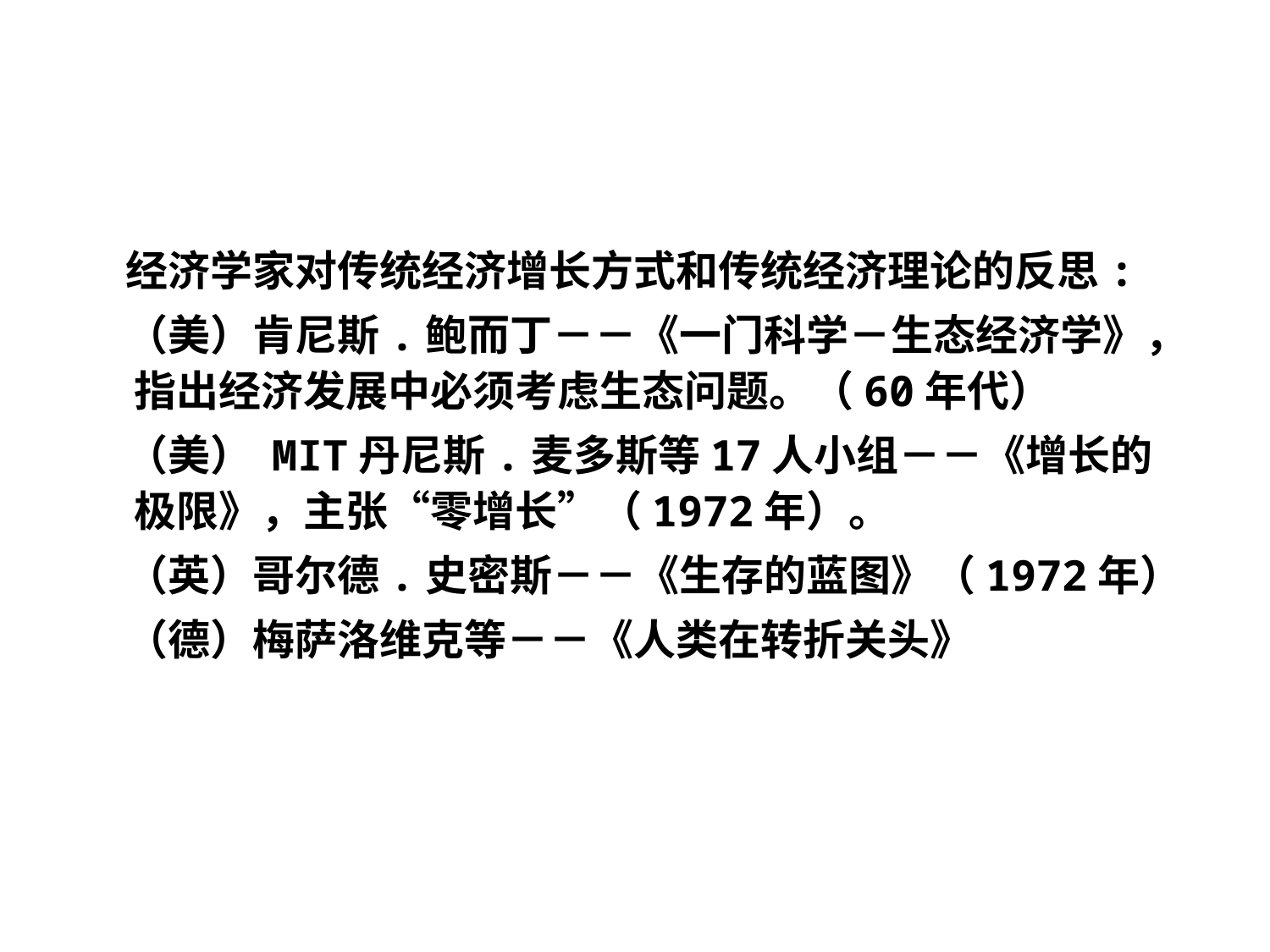

经济学家对传统经济增长方式和传统经济理论的反思:
   （美）肯尼斯.鲍而丁－－《一门科学－生态经济学》，指出经济发展中必须考虑生态问题。（60年代）
   （美） MIT丹尼斯.麦多斯等17人小组－－《增长的极限》，主张“零增长”（1972年）。
   （英）哥尔德.史密斯－－《生存的蓝图》（1972年）
   （德）梅萨洛维克等－－《人类在转折关头》